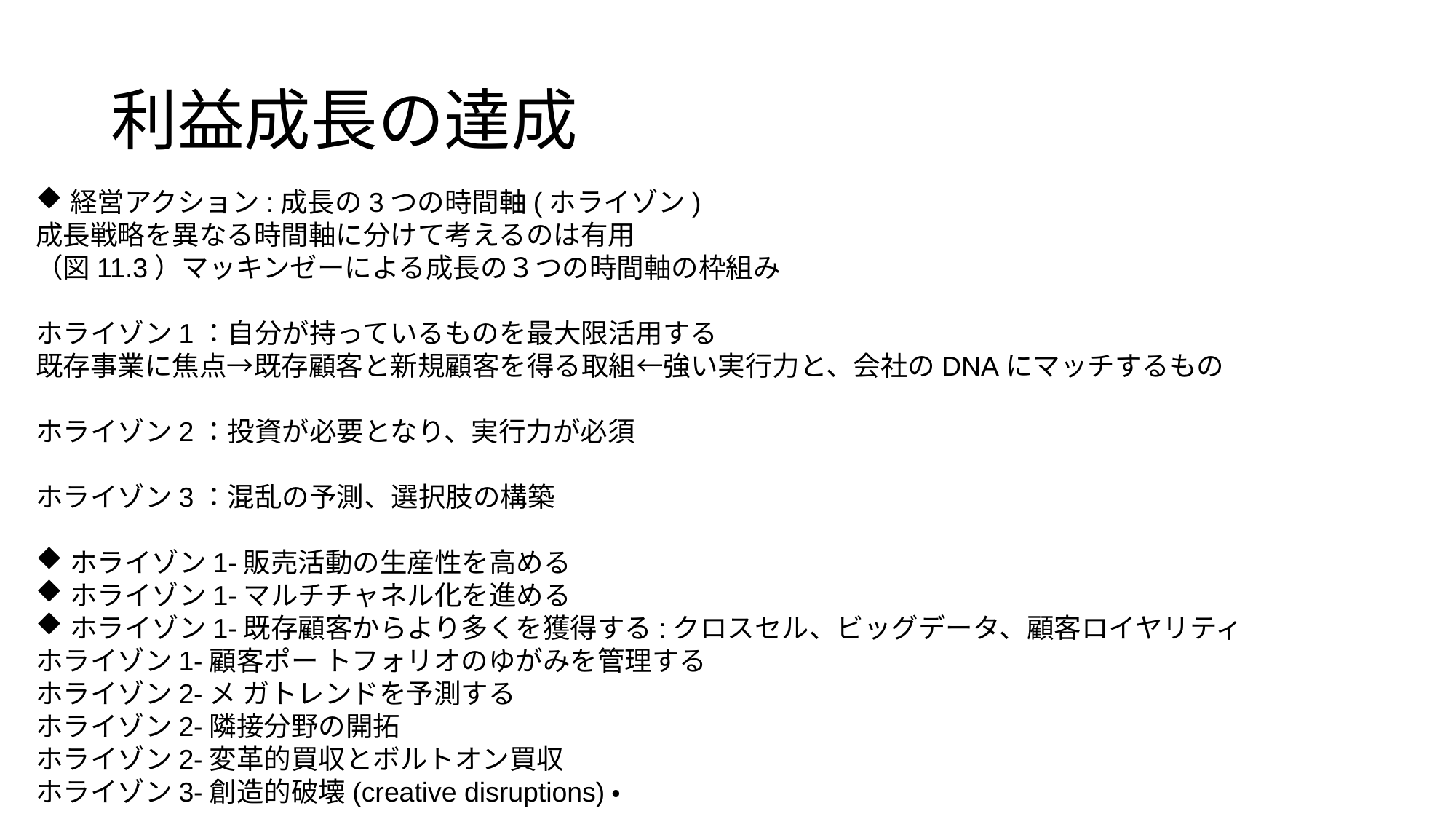

# 利益成長の達成
経営アクション:成長の3つの時間軸(ホライゾン)
成長戦略を異なる時間軸に分けて考えるのは有用
（図11.3）マッキンゼーによる成長の３つの時間軸の枠組み

ホライゾン1：自分が持っているものを最大限活用する
既存事業に焦点→既存顧客と新規顧客を得る取組←強い実行力と、会社のDNAにマッチするもの

ホライゾン2：投資が必要となり、実行力が必須

ホライゾン3：混乱の予測、選択肢の構築

ホライゾン1-販売活動の生産性を高める
ホライゾン1-マルチチャネル化を進める
ホライゾン1-既存顧客からより多くを獲得する:クロスセル、ビッグデータ、顧客ロイヤリティ
ホライゾン1-顧客ポー トフォリオのゆがみを管理する
ホライゾン2-メ ガトレンドを予測する
ホライゾン2-隣接分野の開拓
ホライゾン2-変革的買収とボルトオン買収
ホライゾン3-創造的破壊(creative disruptions)・